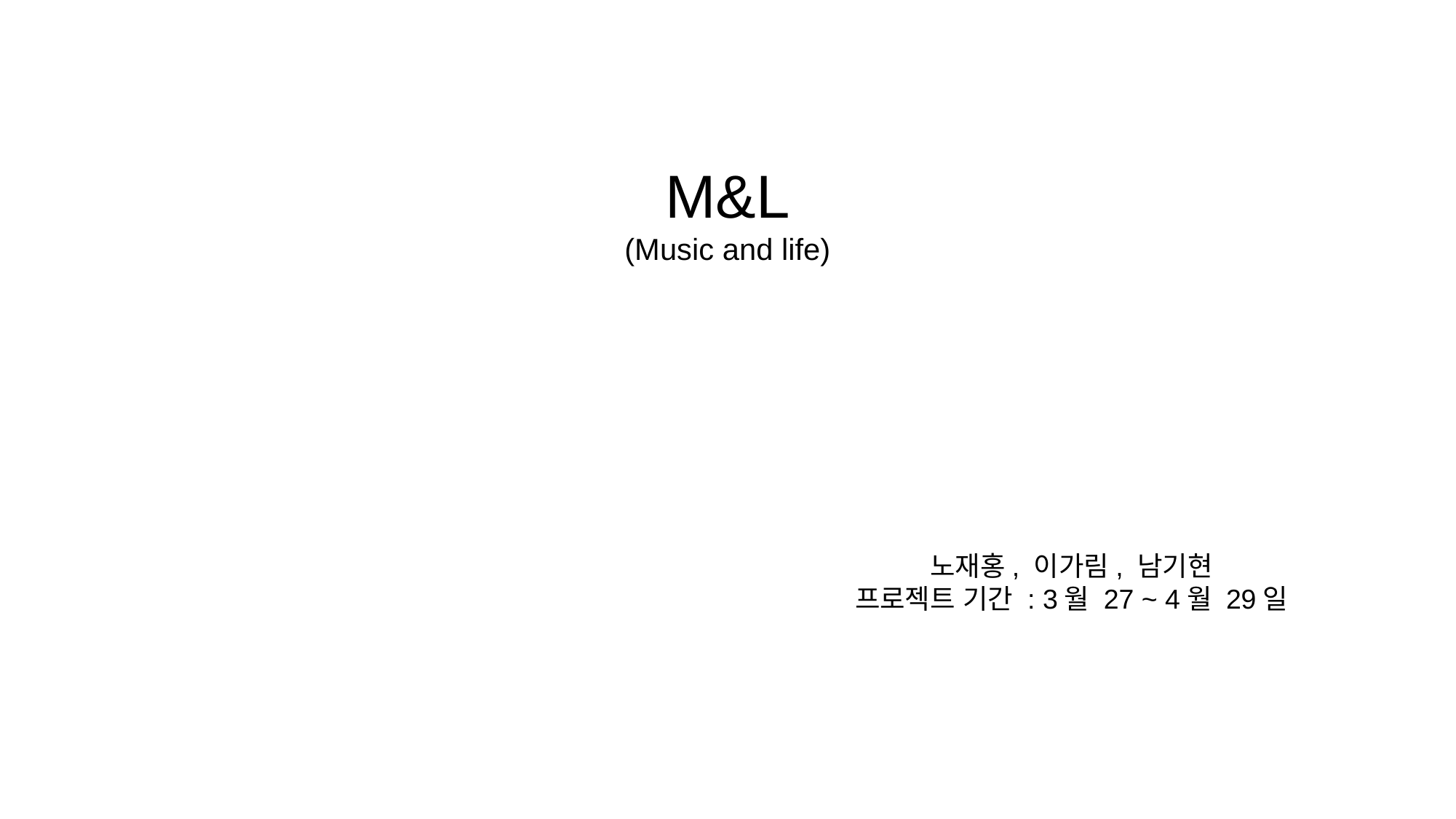

M&L
(Music and life)
노재홍, 이가림, 남기현
프로젝트 기간 : 3월 27 ~ 4월 29일